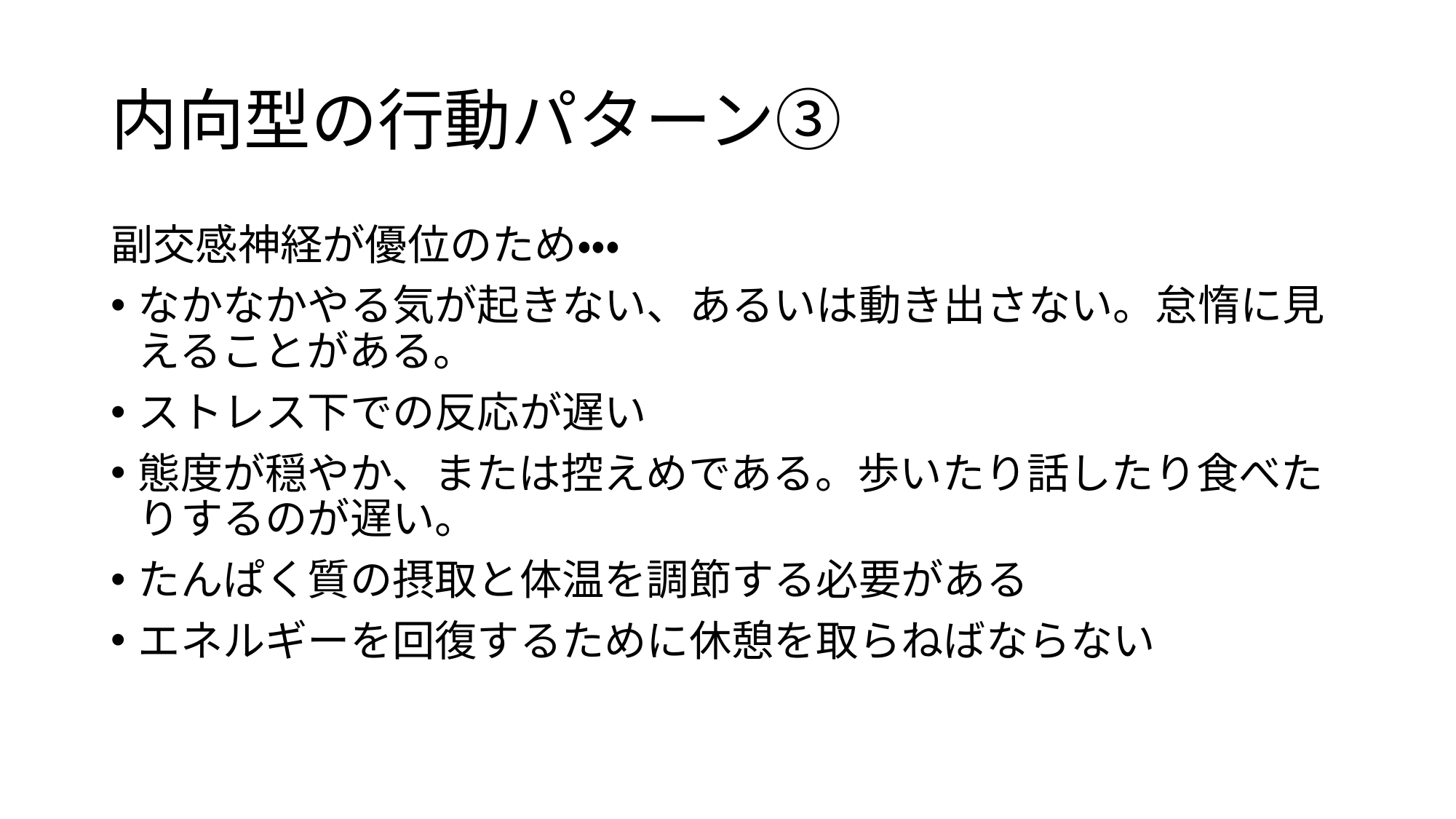

# 内向型の行動パターン③
副交感神経が優位のため・・・
なかなかやる気が起きない、あるいは動き出さない。怠惰に見えることがある。
ストレス下での反応が遅い
態度が穏やか、または控えめである。歩いたり話したり食べたりするのが遅い。
たんぱく質の摂取と体温を調節する必要がある
エネルギーを回復するために休憩を取らねばならない